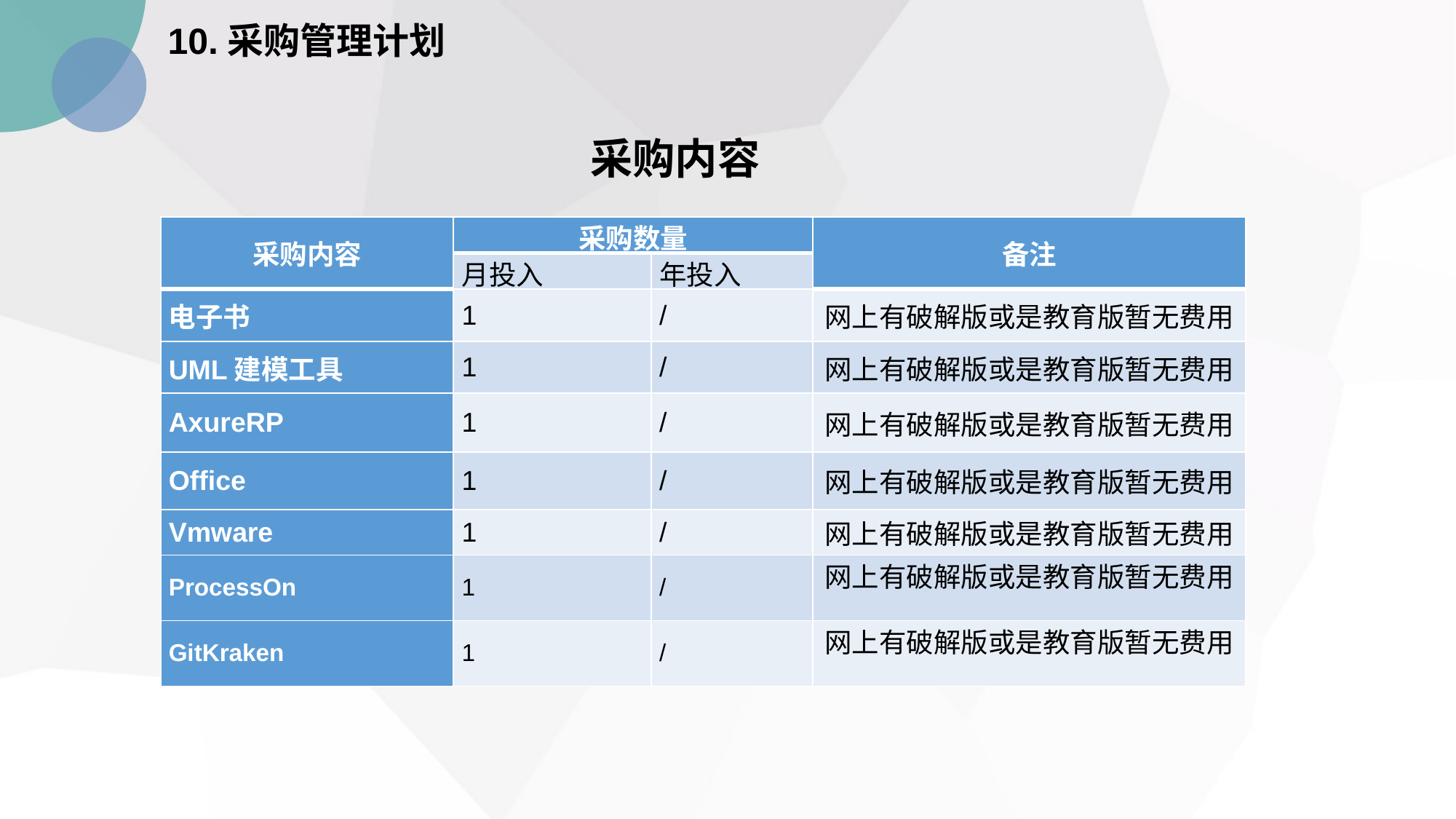

10.采购管理计划

采购内容
| 采购内容 | 采购数量 |  | 备注 |
| --- | --- | --- | --- |
|  | 月投入 | 年投入 |  |
| 电子书 | 1 | / | 网上有破解版或是教育版暂无费用 |
| UML建模工具 | 1 | / | 网上有破解版或是教育版暂无费用 |
| AxureRP | 1 | / | 网上有破解版或是教育版暂无费用 |
| Office | 1 | / | 网上有破解版或是教育版暂无费用 |
| Vmware | 1 | / | 网上有破解版或是教育版暂无费用 |
| ProcessOn | 1 | / | 网上有破解版或是教育版暂无费用 |
| GitKraken | 1 | / | 网上有破解版或是教育版暂无费用 |